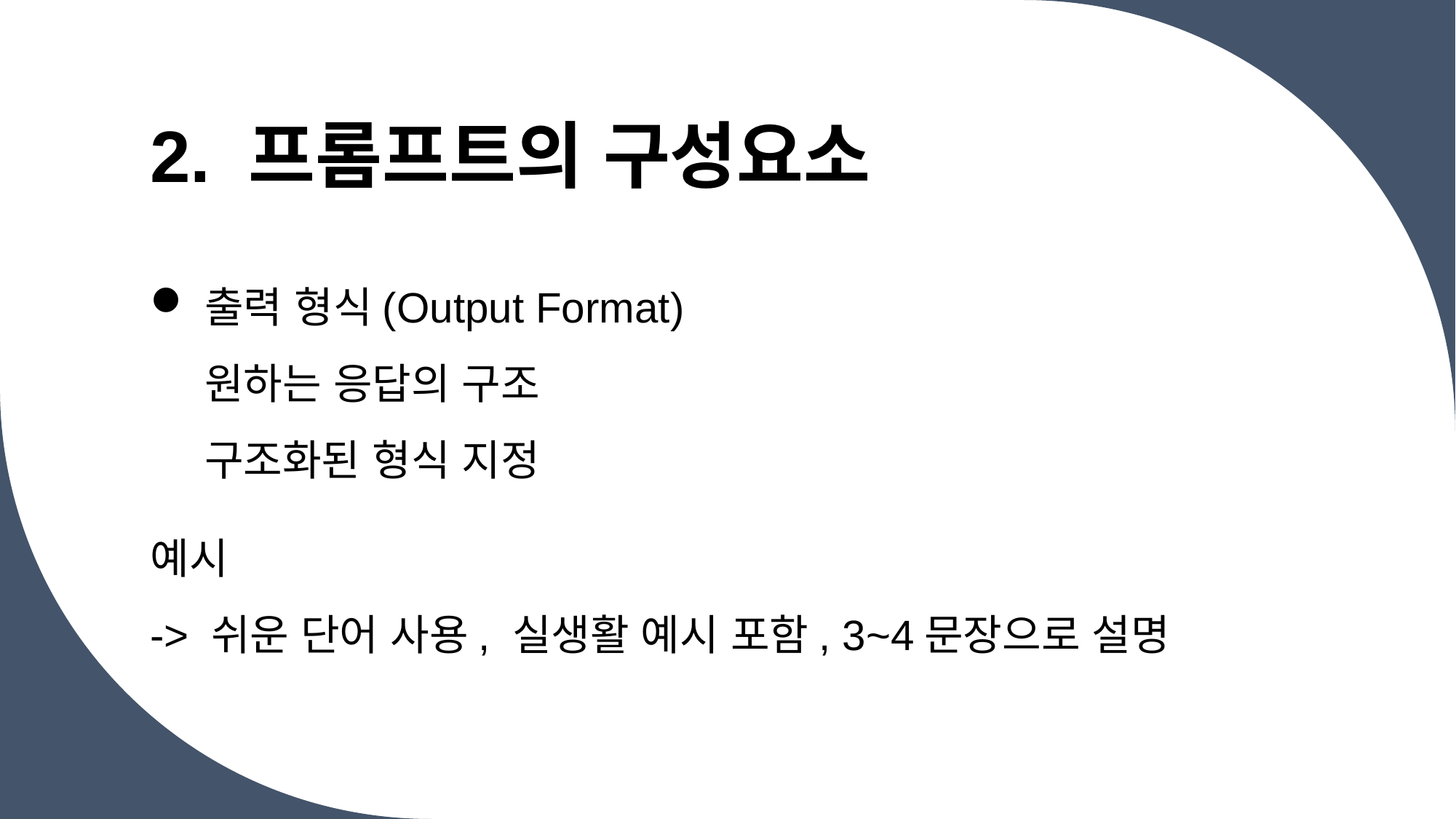

# 2. 프롬프트의 구성요소
출력 형식(Output Format)
원하는 응답의 구조
구조화된 형식 지정
예시
-> 쉬운 단어 사용, 실생활 예시 포함, 3~4문장으로 설명